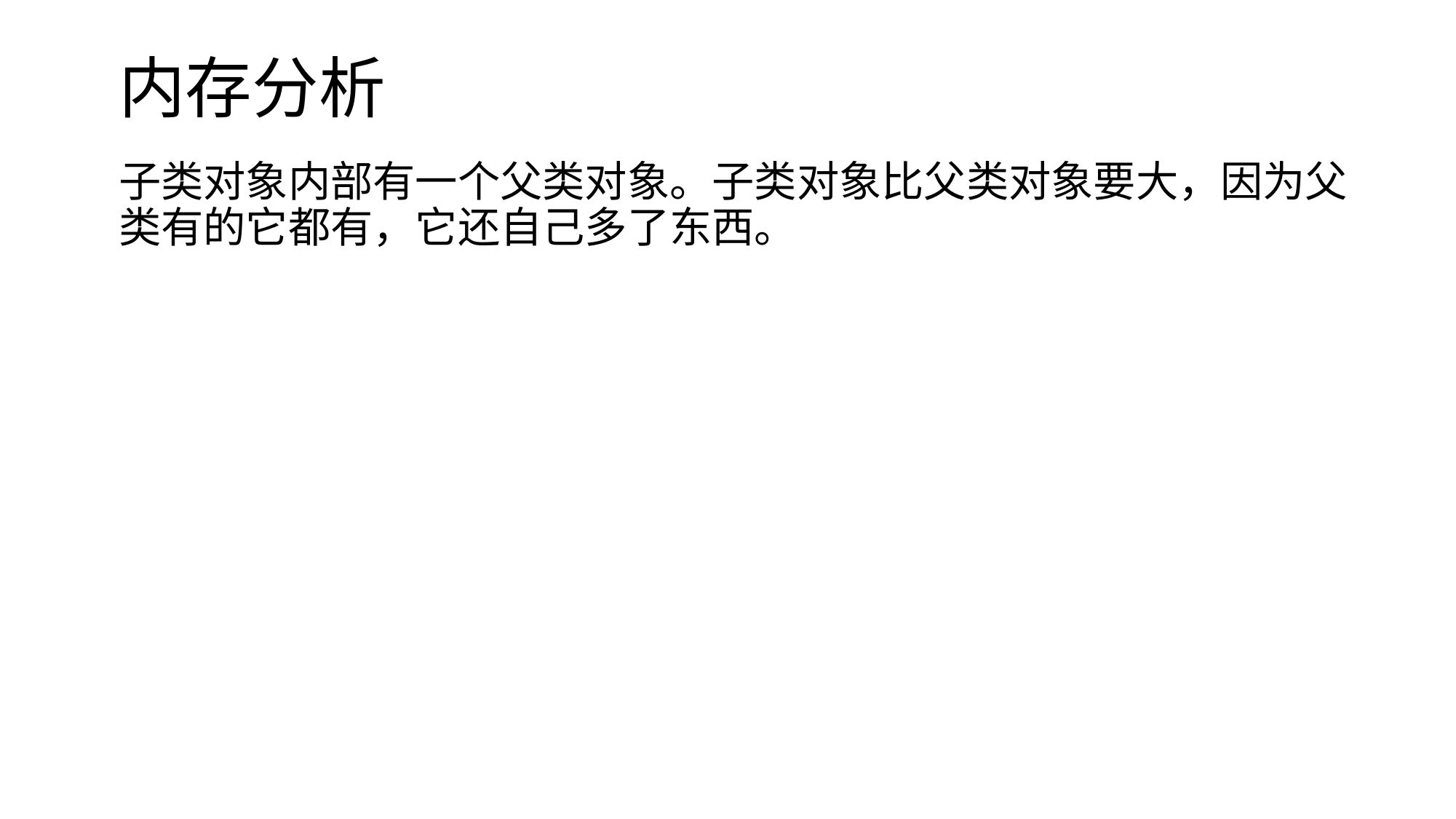

# 内存分析

子类对象内部有一个父类对象。子类对象比父类对象要大，因为父类有的它都有，它还自己多了东西。